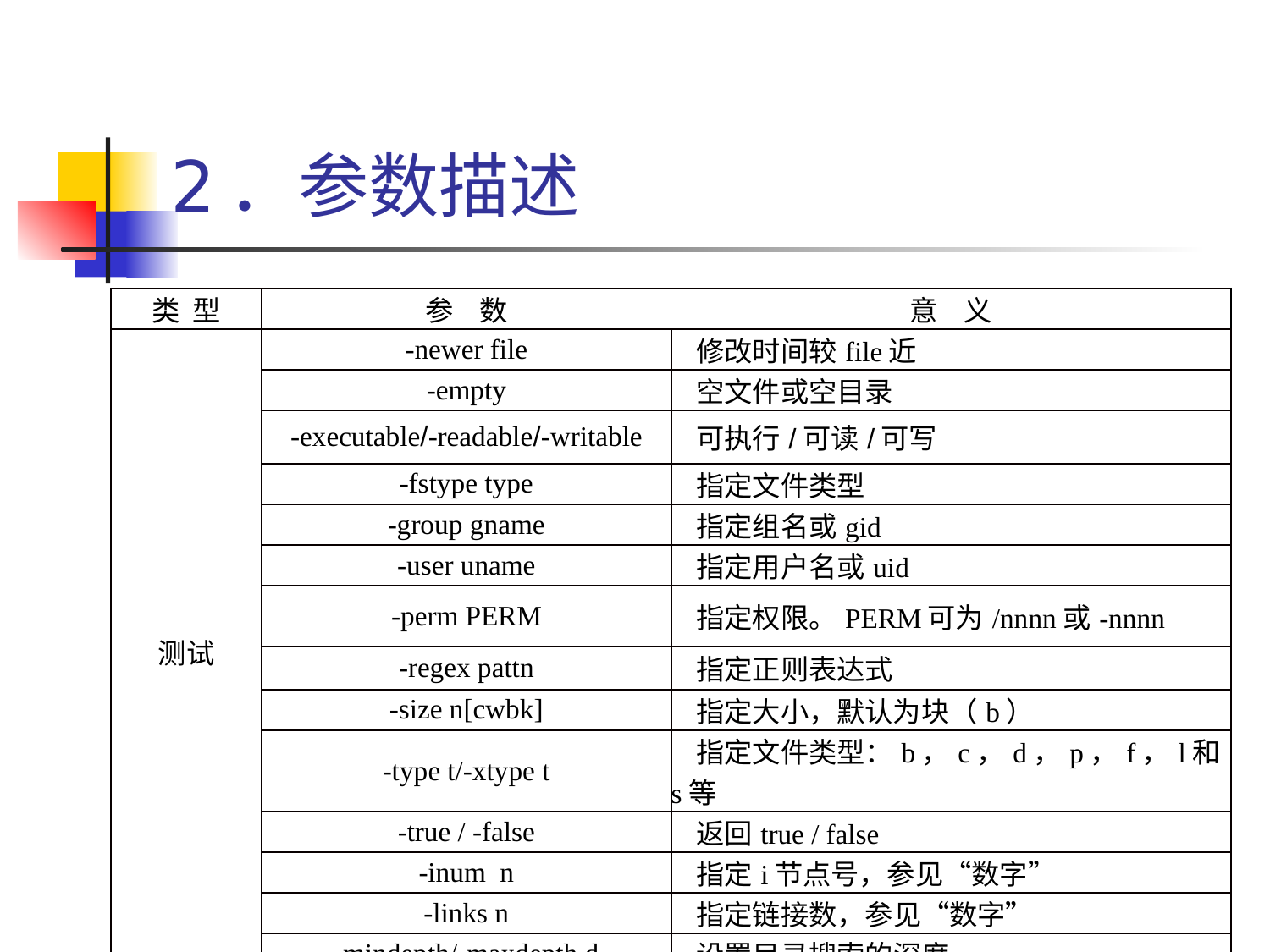

# 2．参数描述
| 类 型 | 参 数 | 意 义 |
| --- | --- | --- |
| 测试 | -newer file | 修改时间较file近 |
|  | -empty | 空文件或空目录 |
|  | -executable/-readable/-writable | 可执行/可读/可写 |
|  | -fstype type | 指定文件类型 |
|  | -group gname | 指定组名或gid |
|  | -user uname | 指定用户名或uid |
|  | -perm PERM | 指定权限。PERM可为/nnnn或-nnnn |
|  | -regex pattn | 指定正则表达式 |
|  | -size n[cwbk] | 指定大小，默认为块（b） |
|  | -type t/-xtype t | 指定文件类型：b，c，d，p，f，l和s等 |
|  | -true / -false | 返回true / false |
|  | -inum n | 指定i节点号，参见“数字” |
|  | -links n | 指定链接数，参见“数字” |
|  | -mindepth/-maxdepth d | 设置目录搜索的深度 |